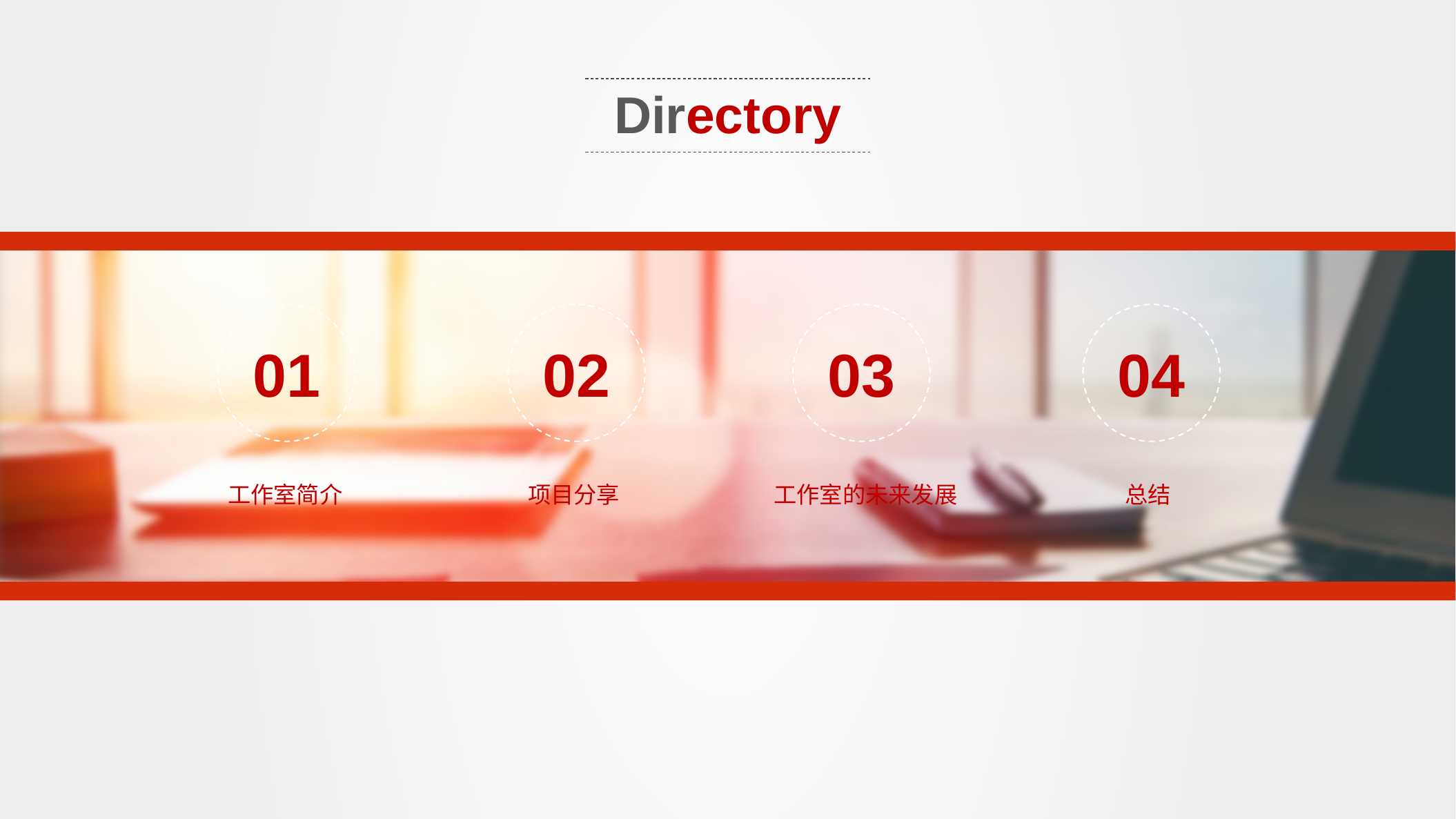

Directory

01
02
03
04
工作室简介
项目分享
工作室的未来发展
总结